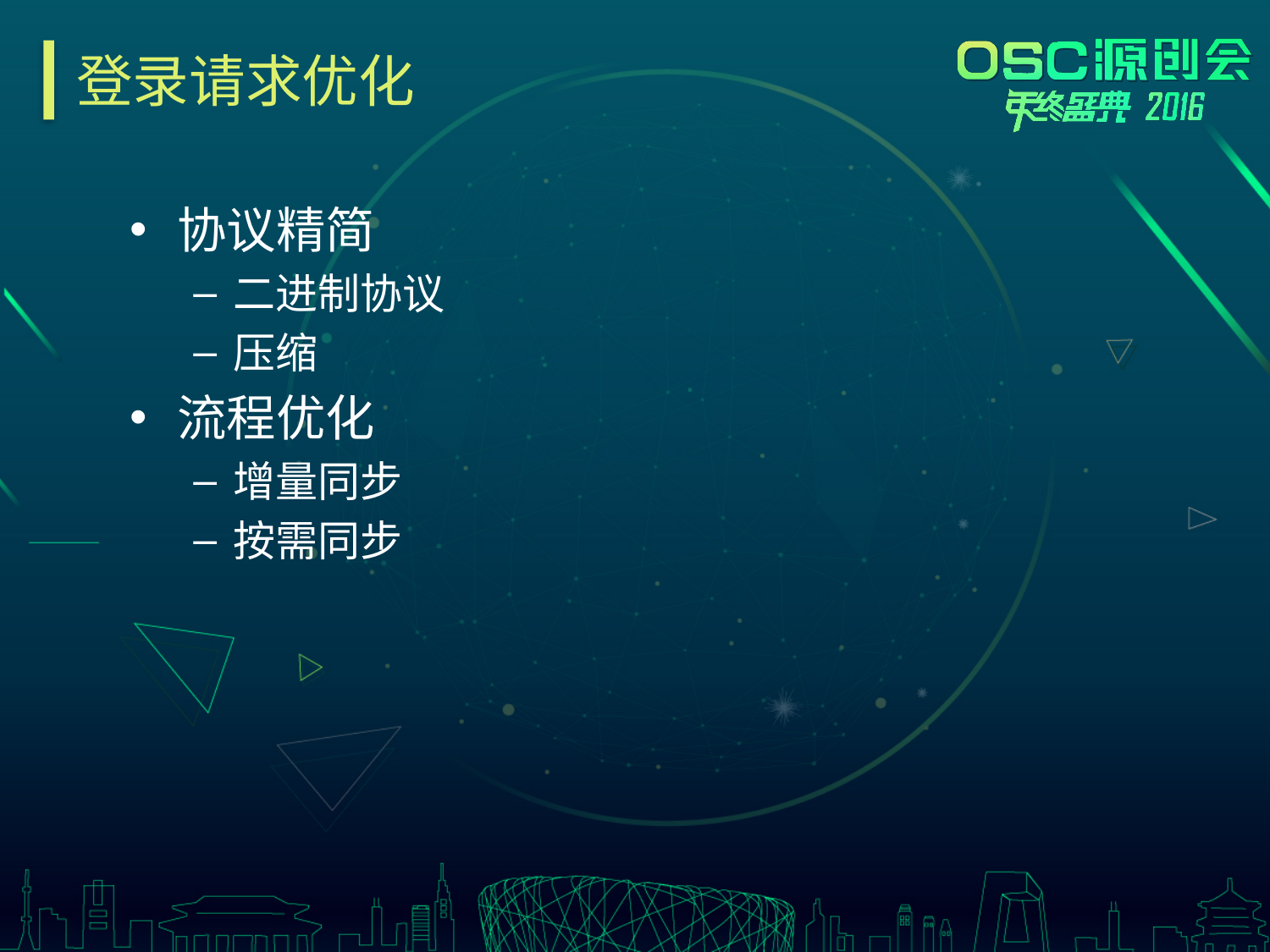

# 登录请求优化
协议精简
二进制协议
压缩
流程优化
增量同步
按需同步